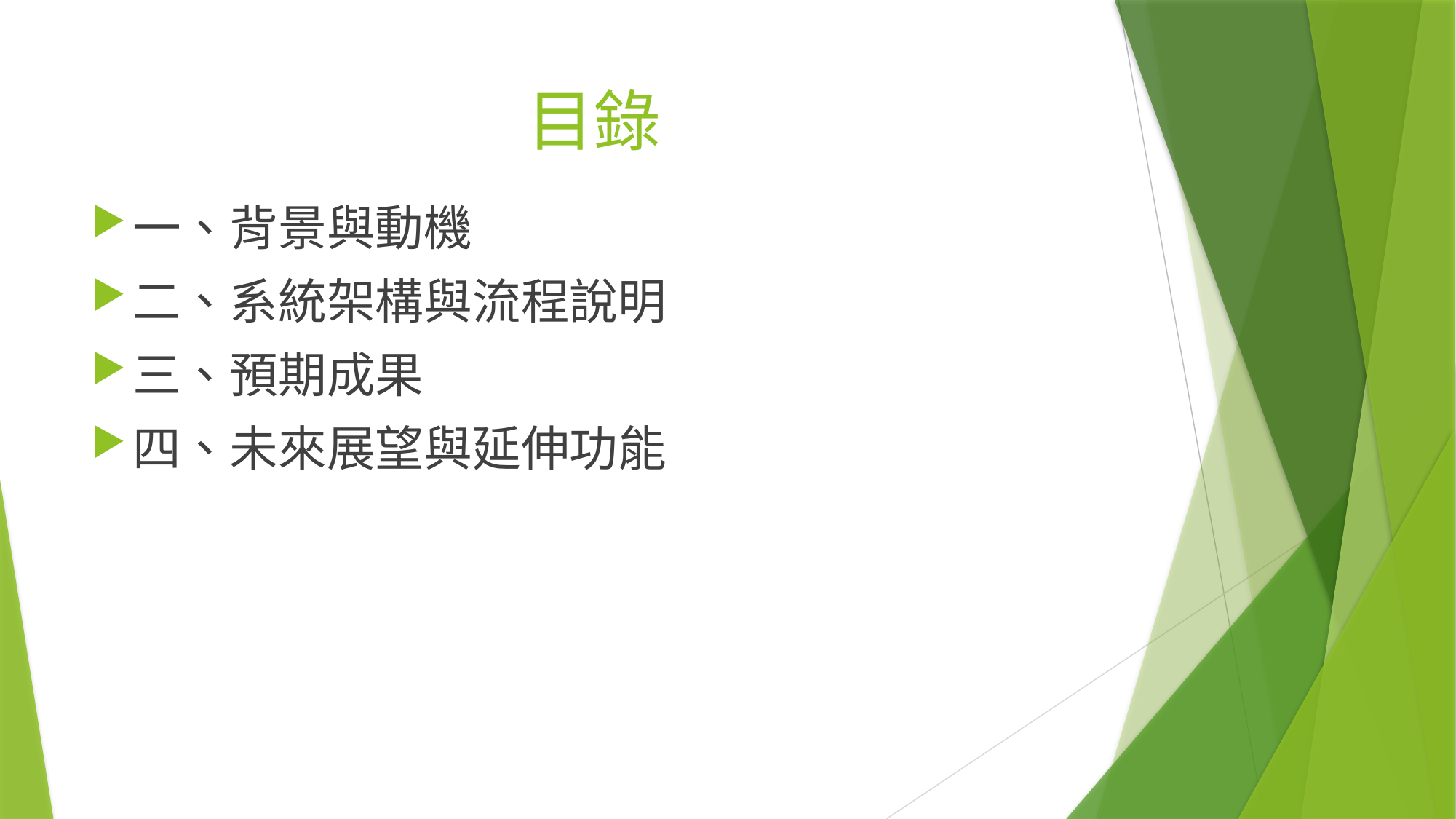

# 目錄
一、背景與動機
二、系統架構與流程說明
三、預期成果
四、未來展望與延伸功能